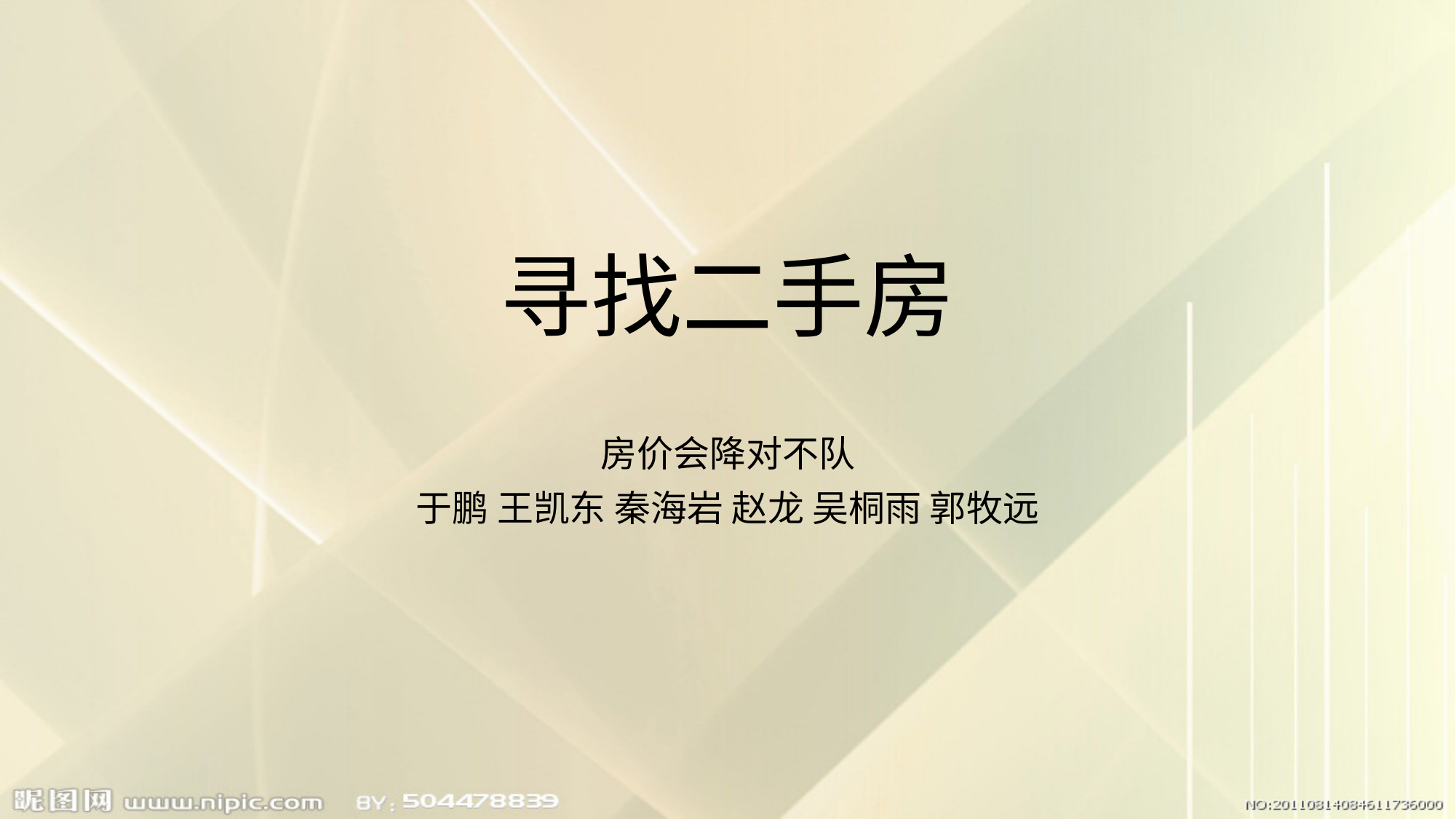

# 寻找二手房
房价会降对不队
于鹏 王凯东 秦海岩 赵龙 吴桐雨 郭牧远